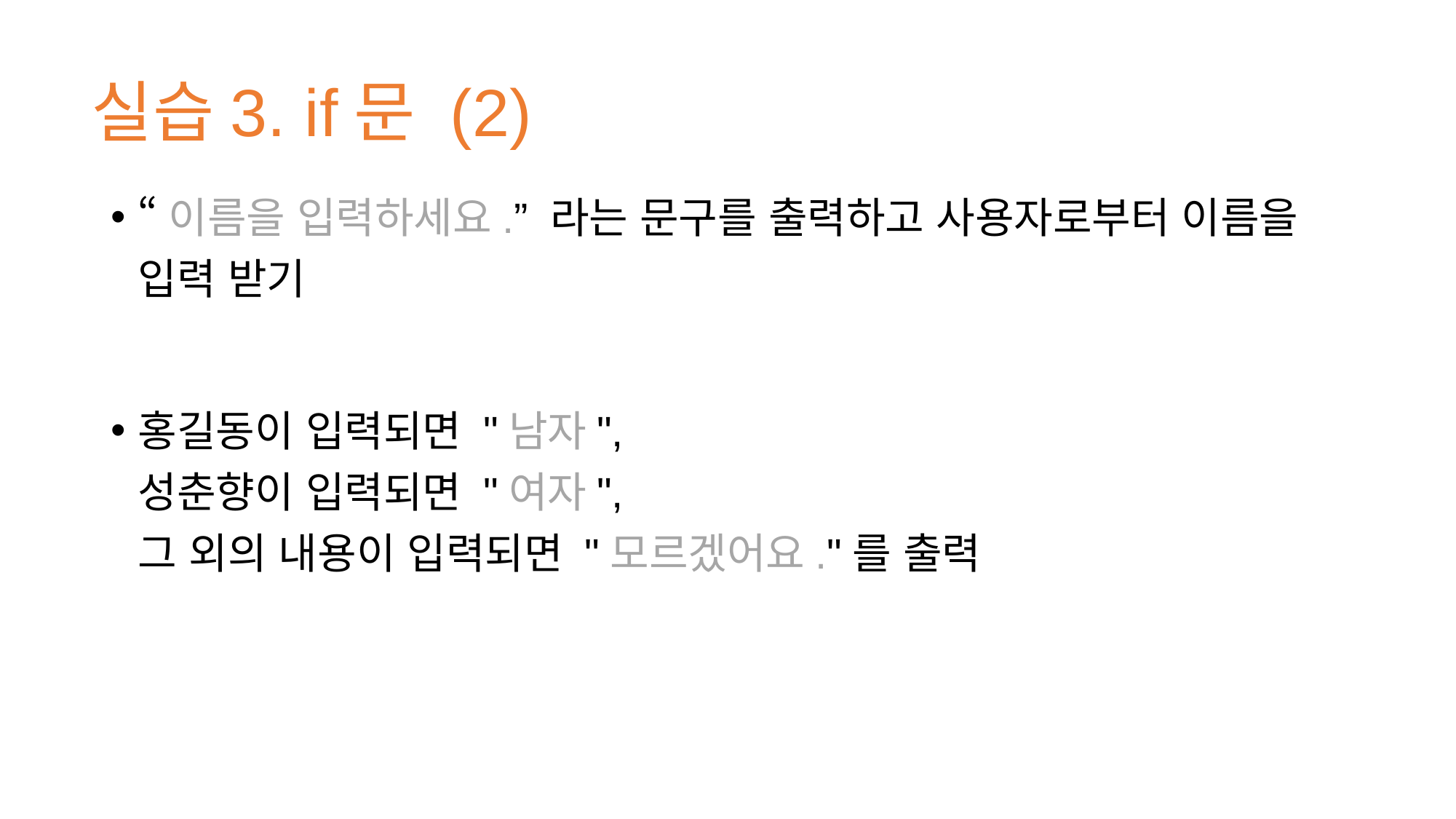

실습3. if문 (2)
“이름을 입력하세요.” 라는 문구를 출력하고 사용자로부터 이름을 입력 받기

홍길동이 입력되면 "남자",
성춘향이 입력되면 "여자",
그 외의 내용이 입력되면 "모르겠어요."를 출력